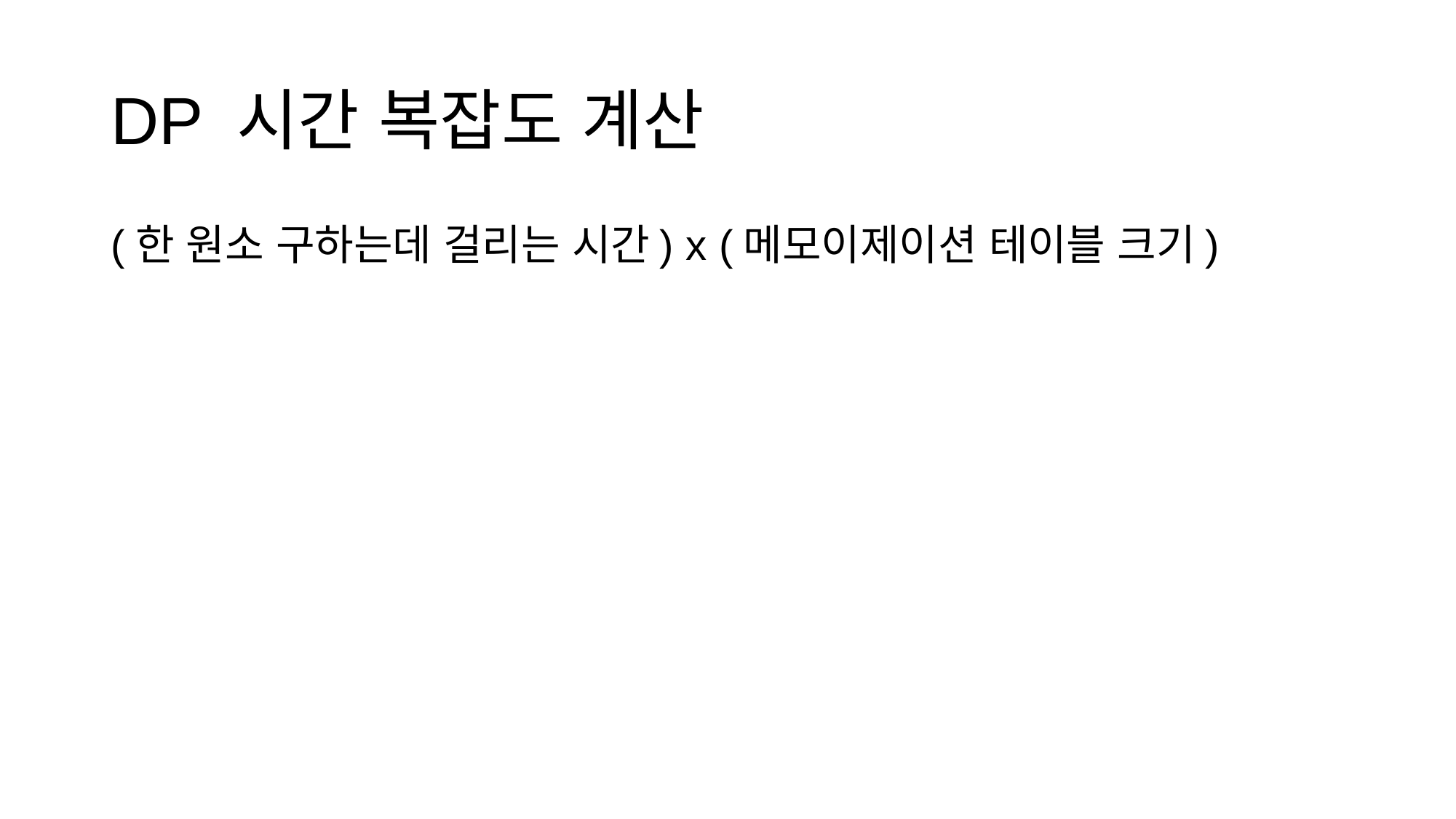

# DP 시간 복잡도 계산
(한 원소 구하는데 걸리는 시간) x (메모이제이션 테이블 크기)